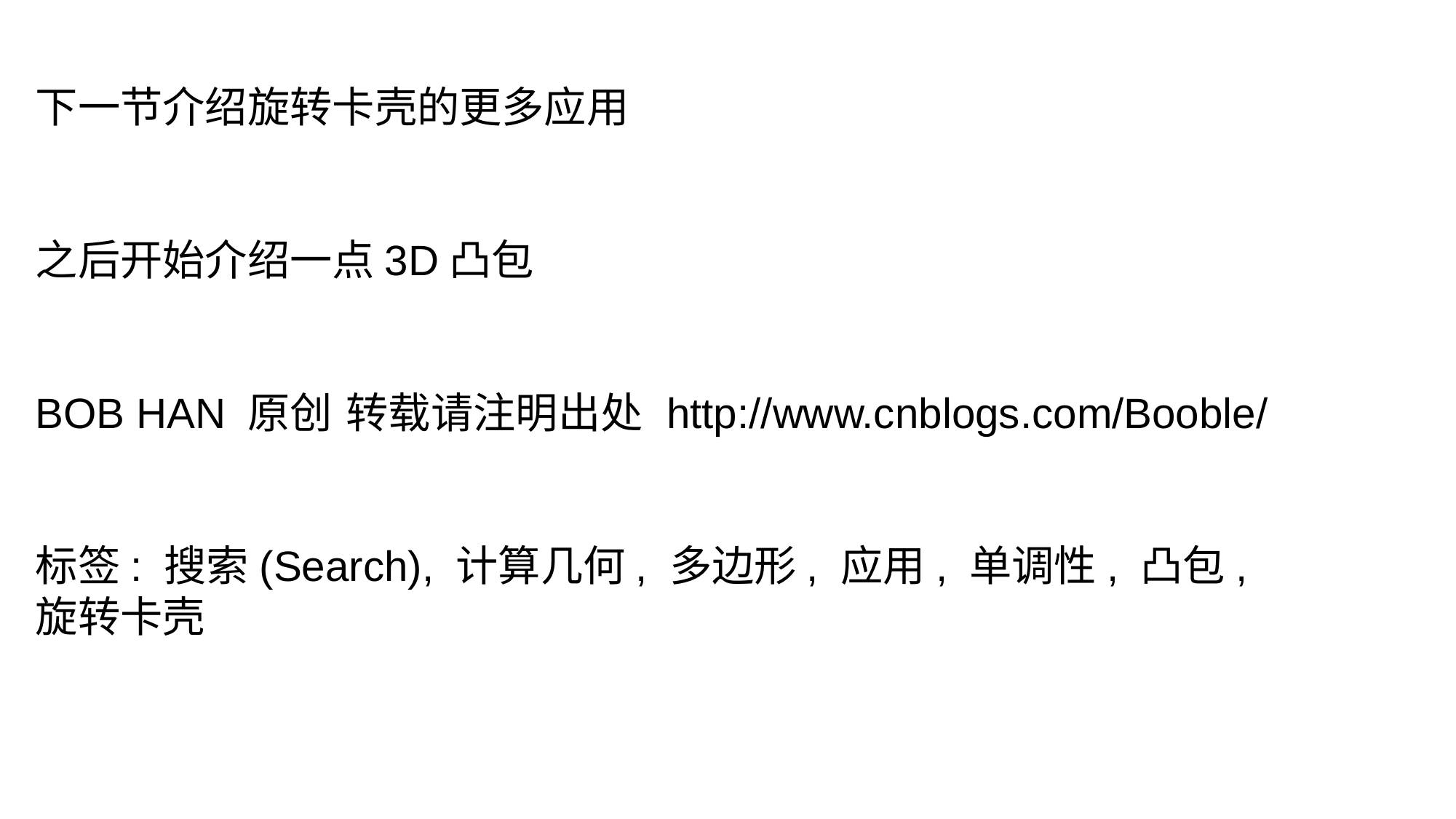

下一节介绍旋转卡壳的更多应用

之后开始介绍一点3D凸包

BOB HAN 原创 转载请注明出处 http://www.cnblogs.com/Booble/

标签: 搜索(Search), 计算几何, 多边形, 应用, 单调性, 凸包, 旋转卡壳